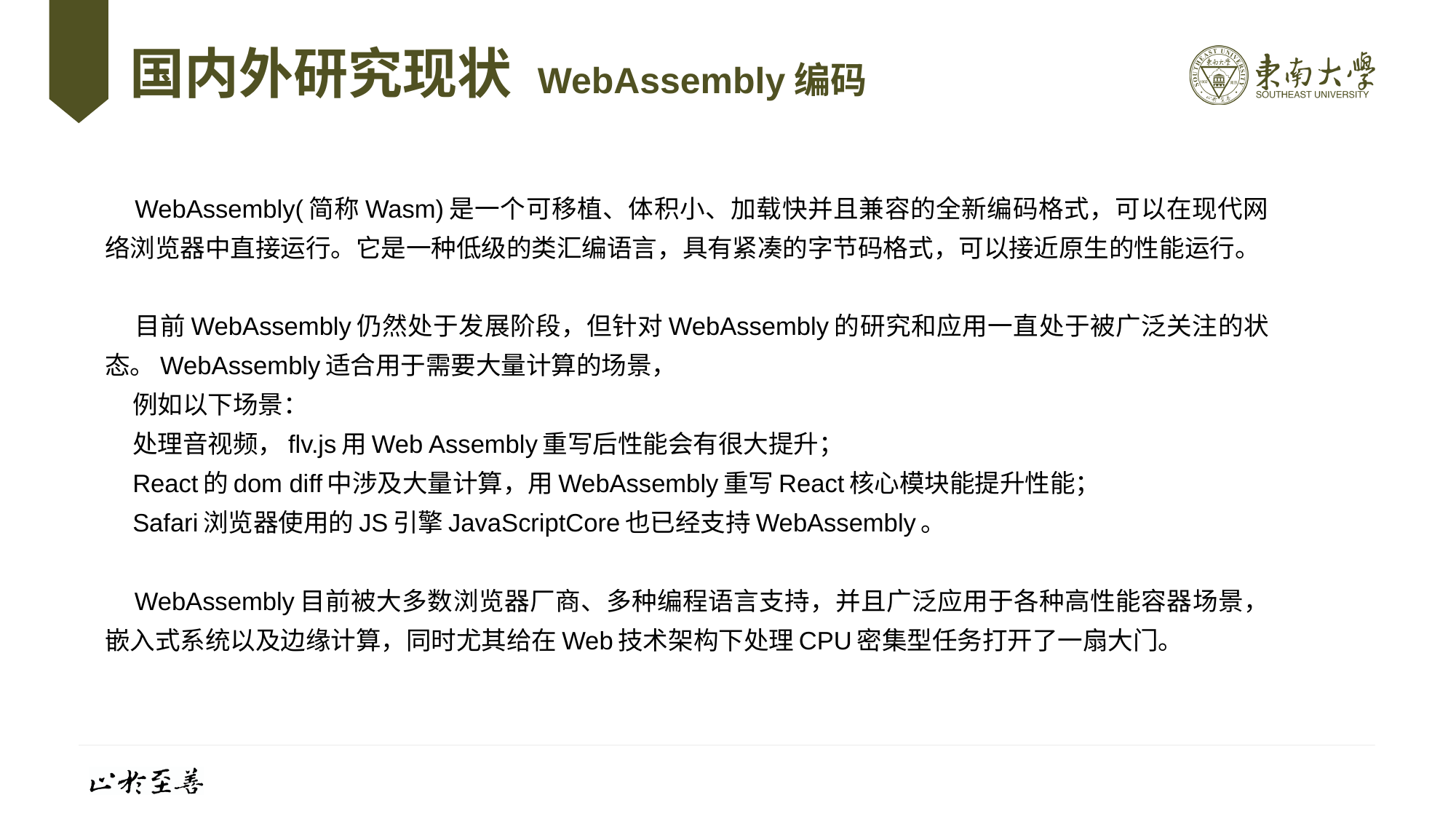

# 国内外研究现状 WebAssembly编码
    WebAssembly(简称Wasm)是一个可移植、体积小、加载快并且兼容的全新编码格式，可以在现代网络浏览器中直接运行。它是一种低级的类汇编语言，具有紧凑的字节码格式，可以接近原生的性能运行。

    目前WebAssembly仍然处于发展阶段，但针对WebAssembly的研究和应用一直处于被广泛关注的状态。WebAssembly适合用于需要大量计算的场景，
    例如以下场景：
    处理音视频，flv.js用Web Assembly重写后性能会有很大提升；
    React的dom diff中涉及大量计算，用WebAssembly重写React核心模块能提升性能；
    Safari浏览器使用的JS引擎JavaScriptCore也已经支持WebAssembly。

    WebAssembly目前被大多数浏览器厂商、多种编程语言支持，并且广泛应用于各种高性能容器场景，嵌入式系统以及边缘计算，同时尤其给在Web技术架构下处理CPU密集型任务打开了一扇大门。

13